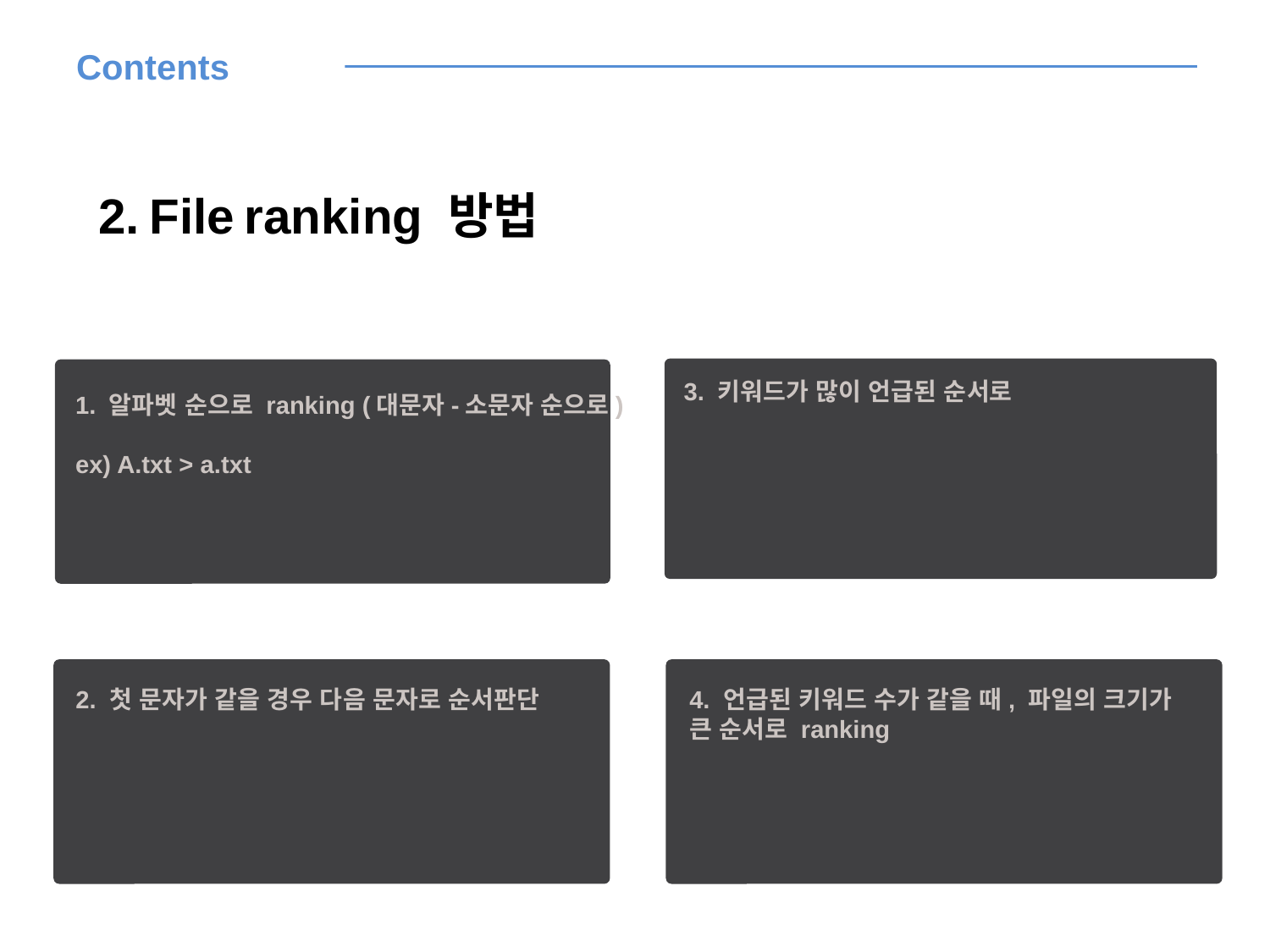

# Contents
2. File ranking 방법

3. 키워드가 많이 언급된 순서로

1. 알파벳 순으로 ranking (대문자-소문자 순으로)

ex) A.txt > a.txt

4. 언급된 키워드 수가 같을 때, 파일의 크기가 큰 순서로 ranking
2. 첫 문자가 같을 경우 다음 문자로 순서판단